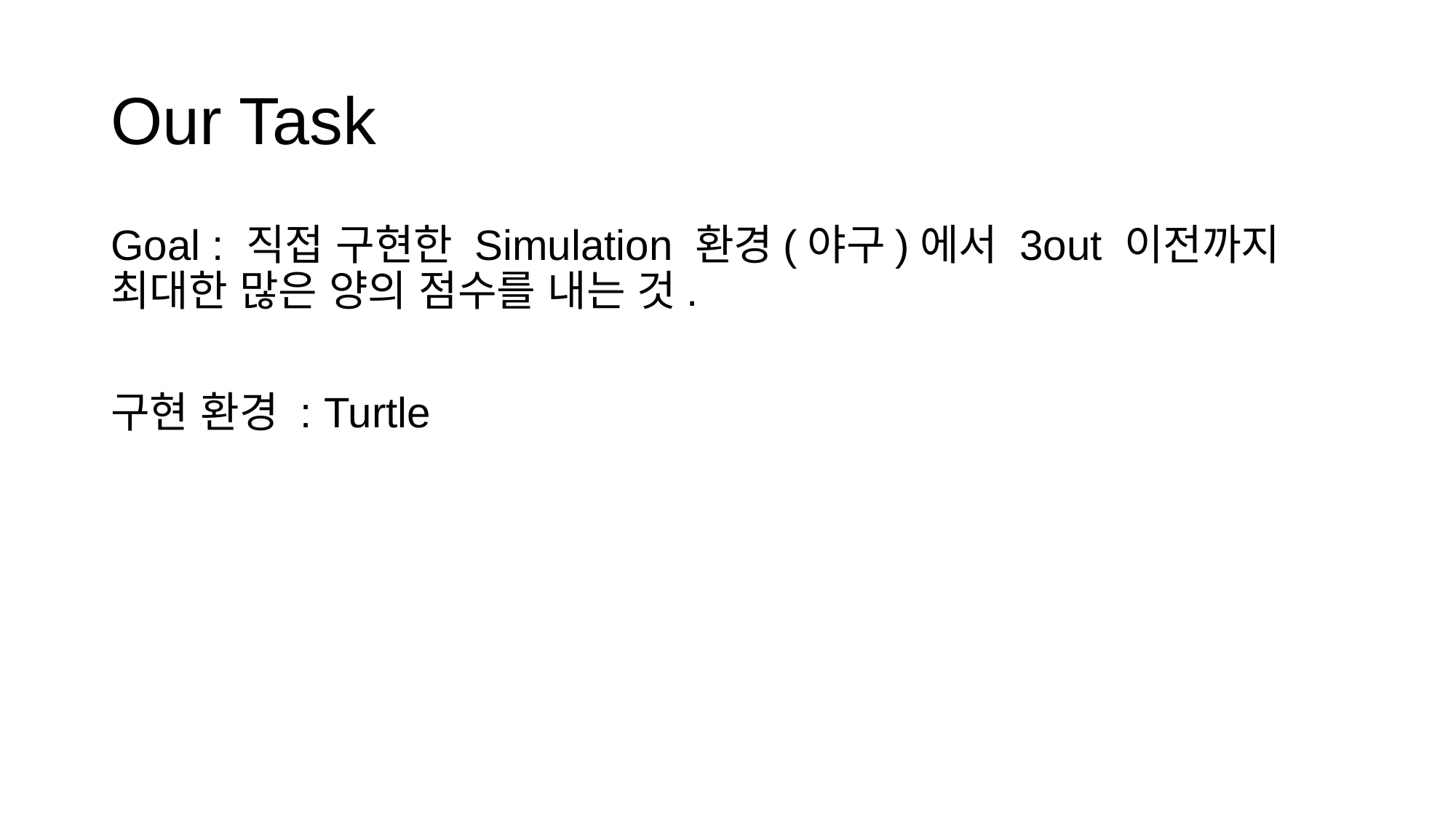

# Our Task
Goal : 직접 구현한 Simulation 환경(야구)에서 3out 이전까지 최대한 많은 양의 점수를 내는 것.

구현 환경 : Turtle